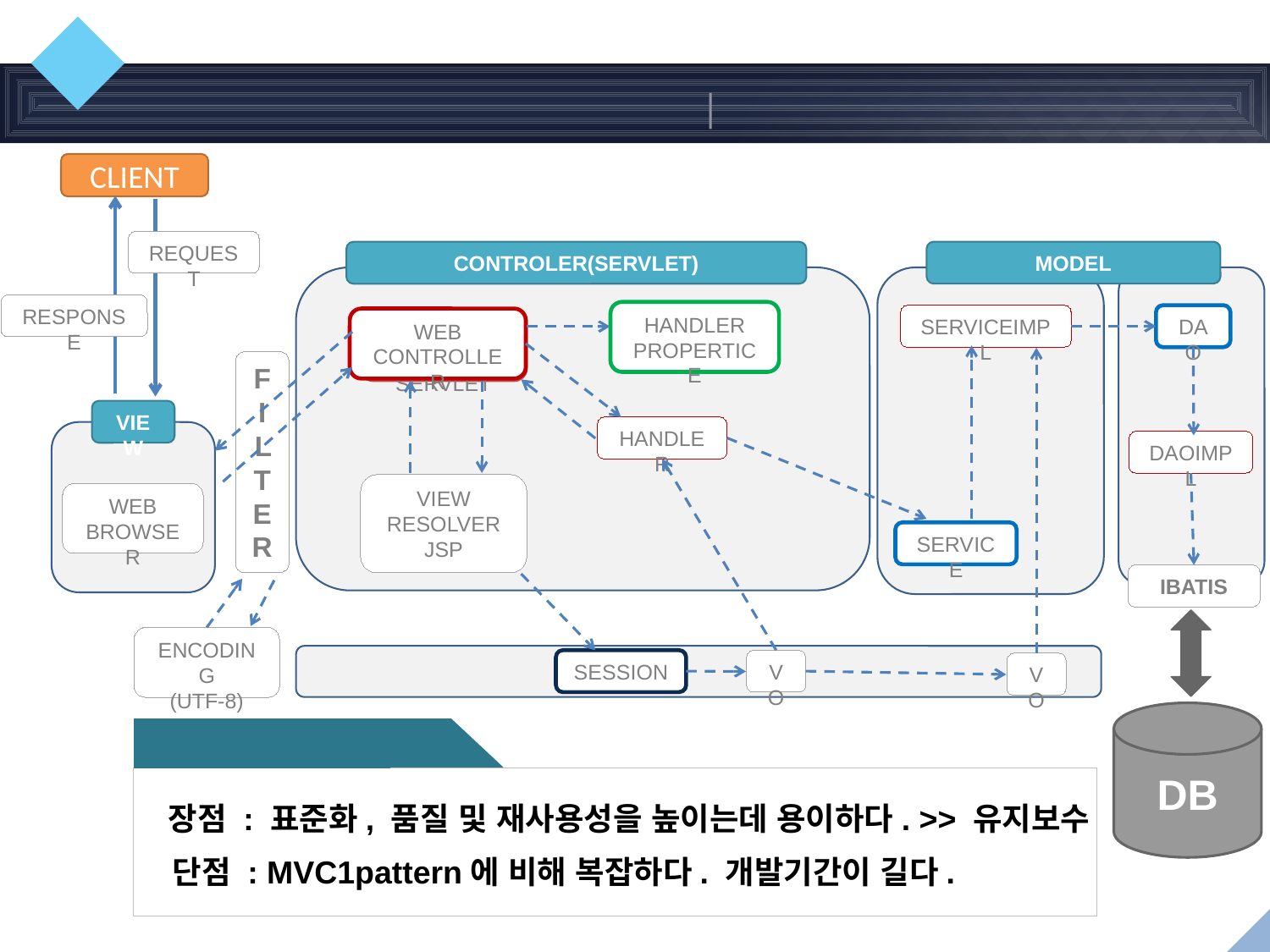

05
주요기능
MVC-2 pattern
Web Application

CLIENT
REQUEST
MODEL
CONTROLER(SERVLET)

RESPONSE
HANDLER
PROPERTICE
SERVICEIMPL
DAO
WEB
CONTROLLER
DISPATCHER
SERVLET
F
I
LTER
VIEW

HANDLER
DAOIMPL
VIEW
RESOLVER
JSP
WEB
BROWSER
SERVICE
IBATIS
ENCODING
(UTF-8)

SESSION
VO
VO
DB

MVC -2 pattern

장점 : 표준화, 품질 및 재사용성을 높이는데 용이하다. >> 유지보수
단점 : MVC1pattern에 비해 복잡하다. 개발기간이 길다.